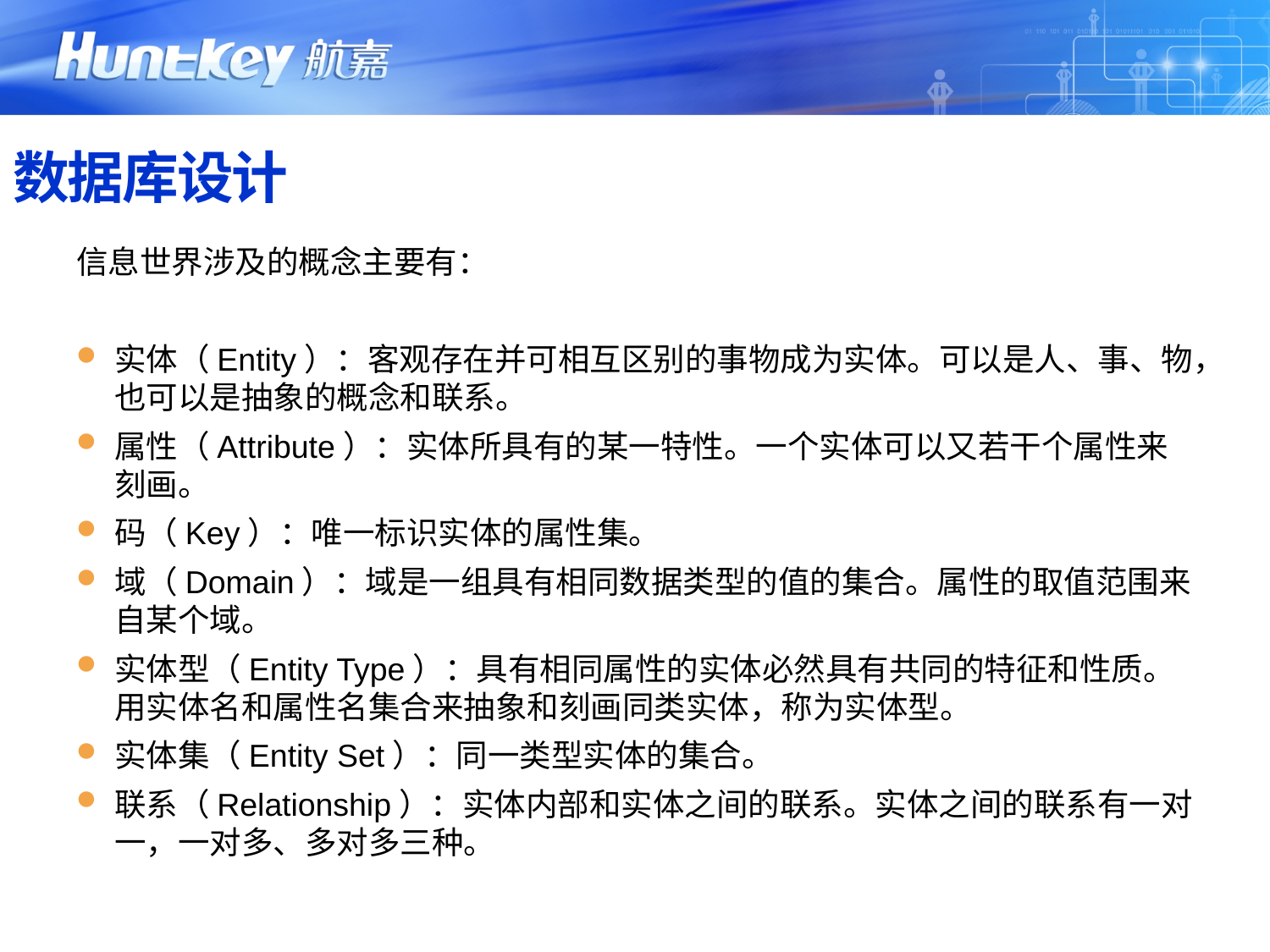

# 数据库设计
信息世界涉及的概念主要有：

实体（Entity）：客观存在并可相互区别的事物成为实体。可以是人、事、物，也可以是抽象的概念和联系。
属性（Attribute）：实体所具有的某一特性。一个实体可以又若干个属性来刻画。
码（Key）：唯一标识实体的属性集。
域（Domain）：域是一组具有相同数据类型的值的集合。属性的取值范围来自某个域。
实体型（Entity Type）：具有相同属性的实体必然具有共同的特征和性质。用实体名和属性名集合来抽象和刻画同类实体，称为实体型。
实体集（Entity Set）：同一类型实体的集合。
联系（Relationship）：实体内部和实体之间的联系。实体之间的联系有一对一，一对多、多对多三种。